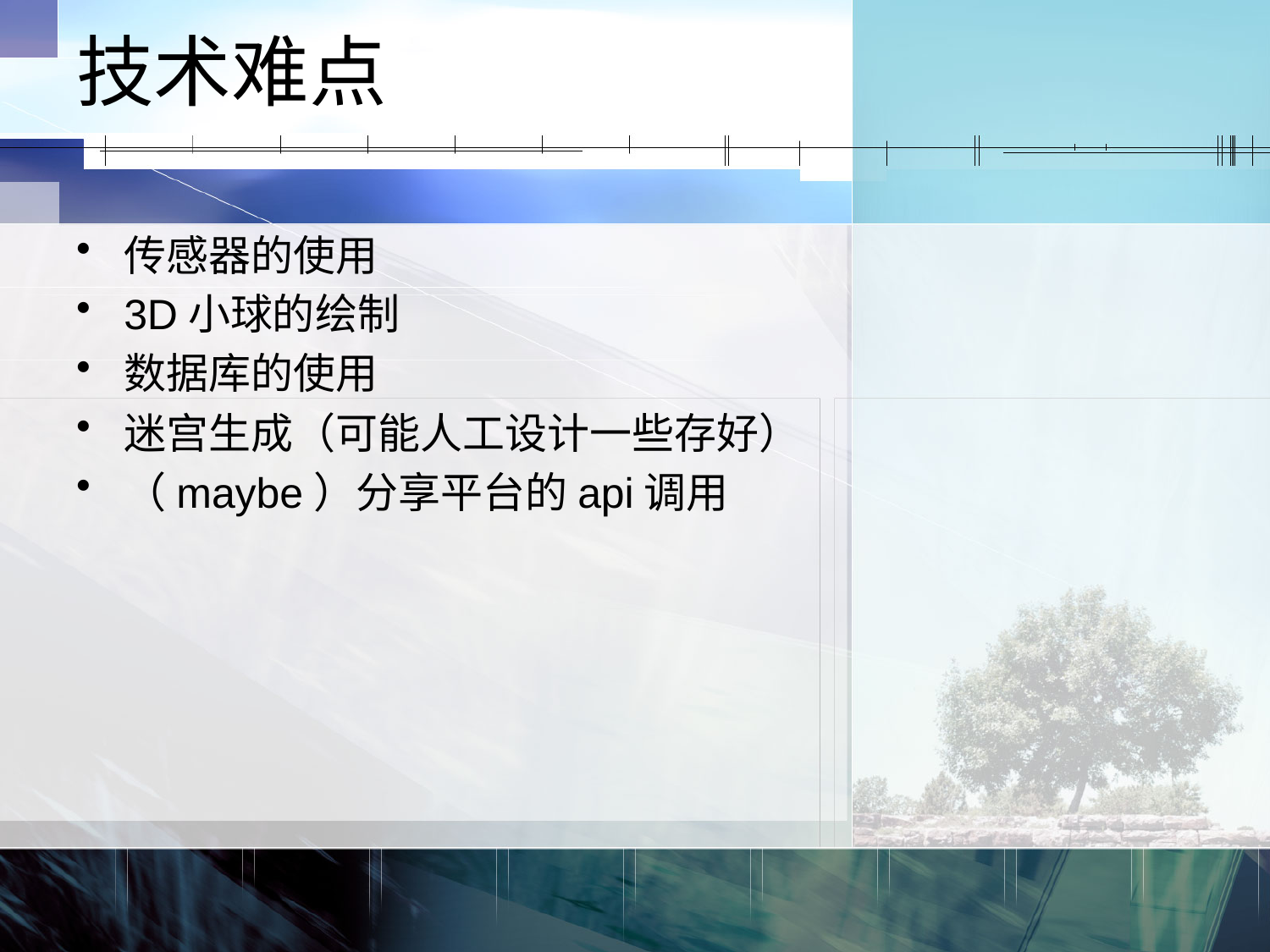

# 技术难点
传感器的使用
3D小球的绘制
数据库的使用
迷宫生成（可能人工设计一些存好）
（maybe）分享平台的api调用